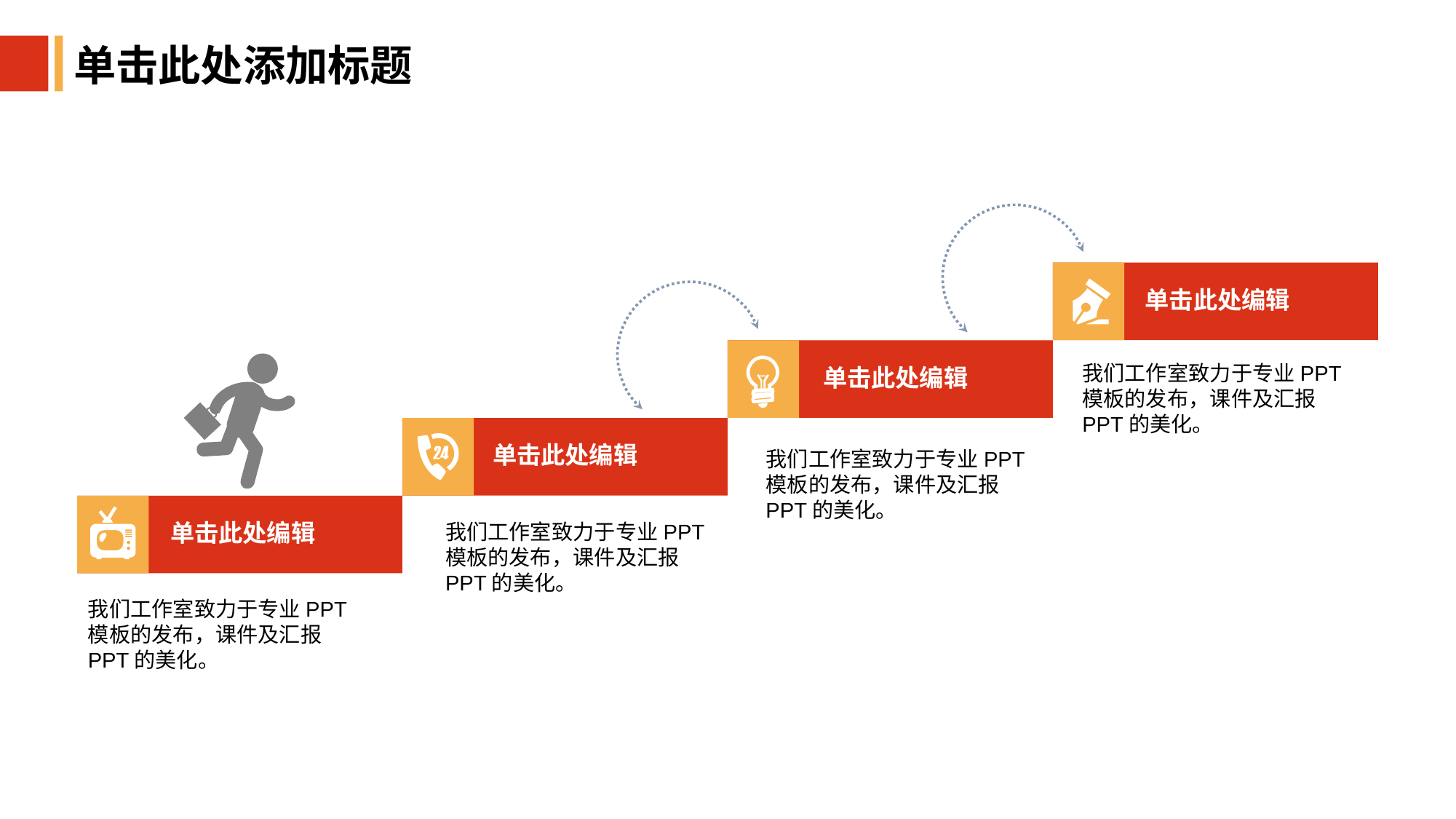

单击此处添加标题

单击此处编辑

我们工作室致力于专业PPT模板的发布，课件及汇报PPT的美化。

单击此处编辑

单击此处编辑
我们工作室致力于专业PPT模板的发布，课件及汇报PPT的美化。

单击此处编辑
我们工作室致力于专业PPT模板的发布，课件及汇报PPT的美化。
我们工作室致力于专业PPT模板的发布，课件及汇报PPT的美化。